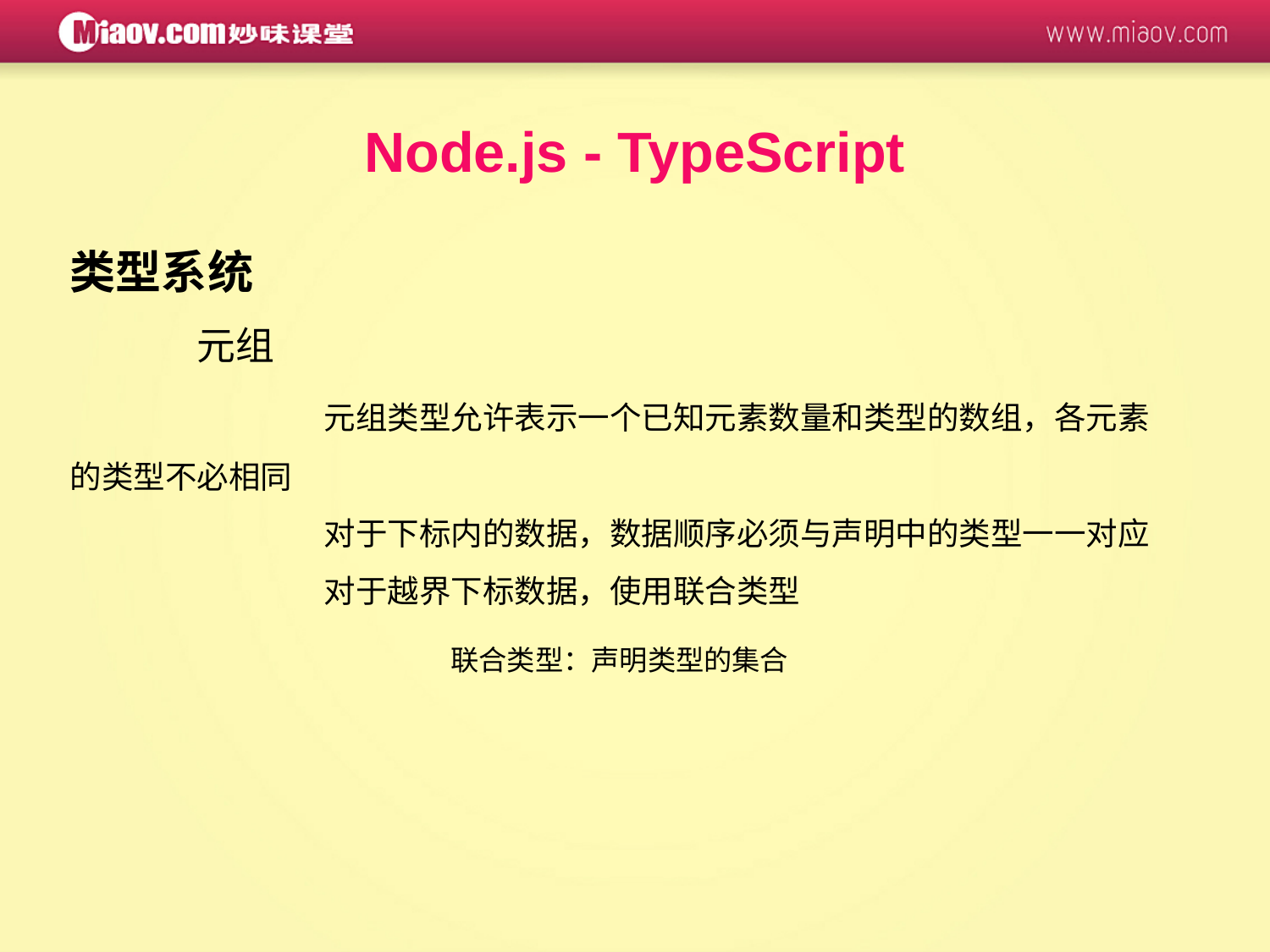

Node.js - TypeScript
类型系统
	元组
		元组类型允许表示一个已知元素数量和类型的数组，各元素的类型不必相同
		对于下标内的数据，数据顺序必须与声明中的类型一一对应
		对于越界下标数据，使用联合类型
			联合类型：声明类型的集合